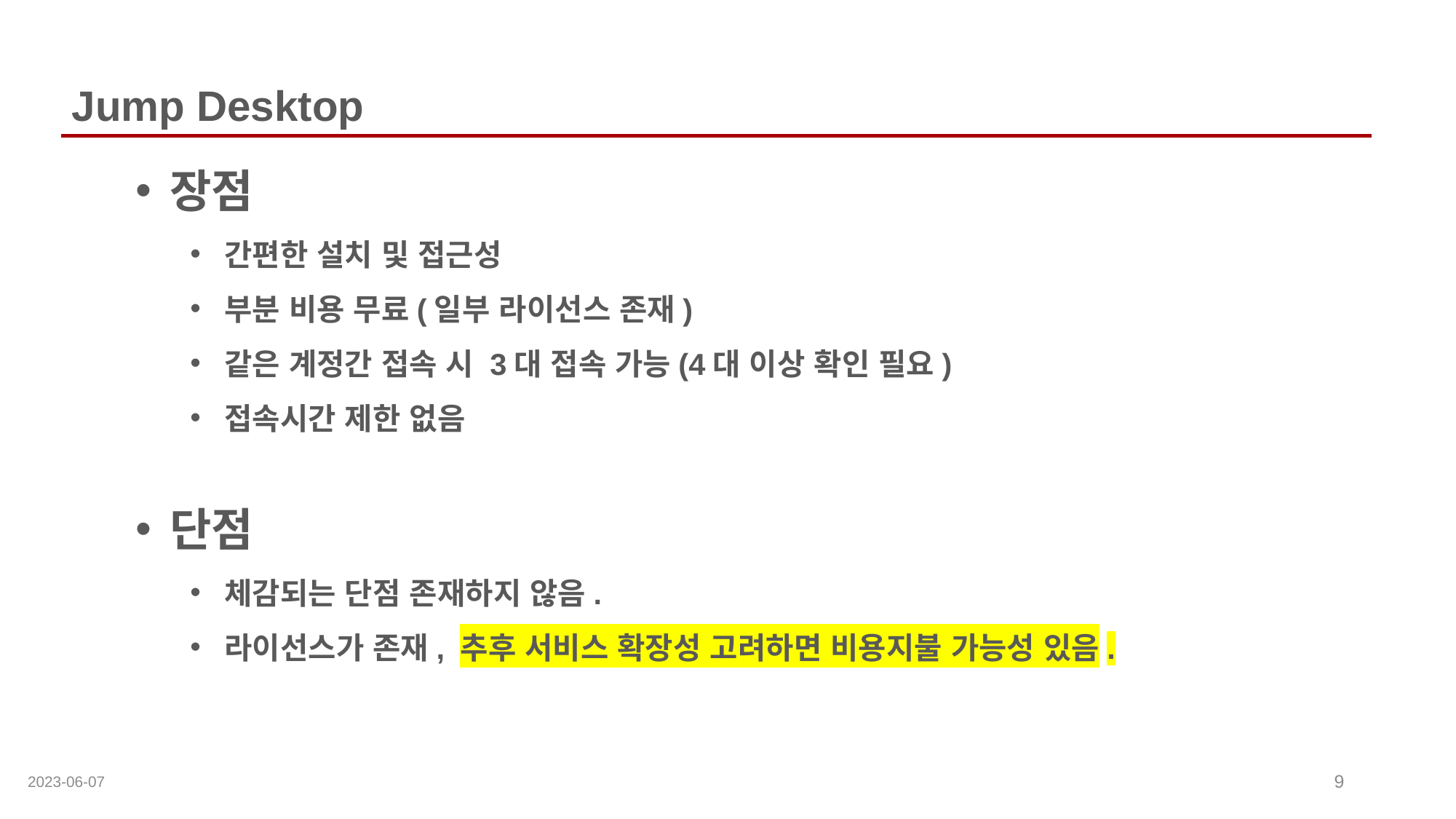

Jump Desktop
장점
간편한 설치 및 접근성
부분 비용 무료(일부 라이선스 존재)
같은 계정간 접속 시 3대 접속 가능(4대 이상 확인 필요)
접속시간 제한 없음

단점
체감되는 단점 존재하지 않음.
라이선스가 존재, 추후 서비스 확장성 고려하면 비용지불 가능성 있음.
2023-06-07
9